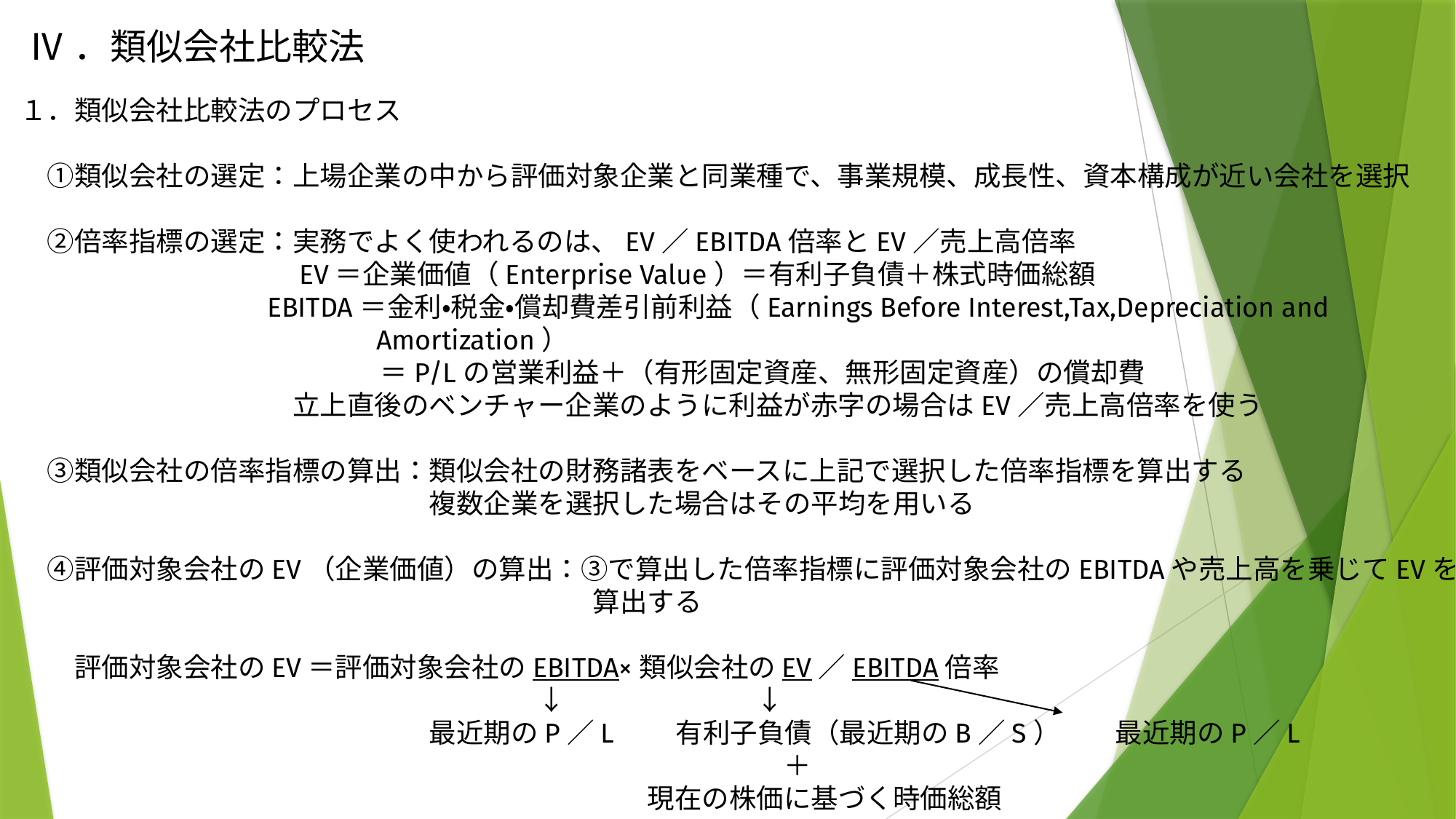

Ⅳ．類似会社比較法
１．類似会社比較法のプロセス

　①類似会社の選定：上場企業の中から評価対象企業と同業種で、事業規模、成長性、資本構成が近い会社を選択

　②倍率指標の選定：実務でよく使われるのは、EV／EBITDA倍率とEV／売上高倍率
　　　　　　　　　　EV＝企業価値（Enterprise Value）＝有利子負債＋株式時価総額
                                  EBITDA＝金利・税金・償却費差引前利益（Earnings Before Interest,Tax,Depreciation and
                                                 Amortization）
　　　　　　　　　　　　 　＝P/Lの営業利益＋（有形固定資産、無形固定資産）の償却費
　　　　　　　　　　立上直後のベンチャー企業のように利益が赤字の場合はEV／売上高倍率を使う

　③類似会社の倍率指標の算出：類似会社の財務諸表をベースに上記で選択した倍率指標を算出する
　　　　　　　　　　　　　　　複数企業を選択した場合はその平均を用いる

　④評価対象会社のEV（企業価値）の算出：③で算出した倍率指標に評価対象会社のEBITDAや売上高を乗じてEVを
　　　　　　　　　　　　　　　　　　　　　算出する

　　評価対象会社のEV＝評価対象会社のEBITDA×類似会社のEV／EBITDA倍率
　　　　　　　　　　　　　　　　　　　↓　　　　　　　↓
　　　　　　　　　　　　　　　最近期のP／L　　有利子負債（最近期のB／S）　　最近期のP／L
　　　　　　　　　　　　　　　　　　　　　　　　　　　　＋
　　　　　　　　　　　　　　　　　　　　　　　現在の株価に基づく時価総額